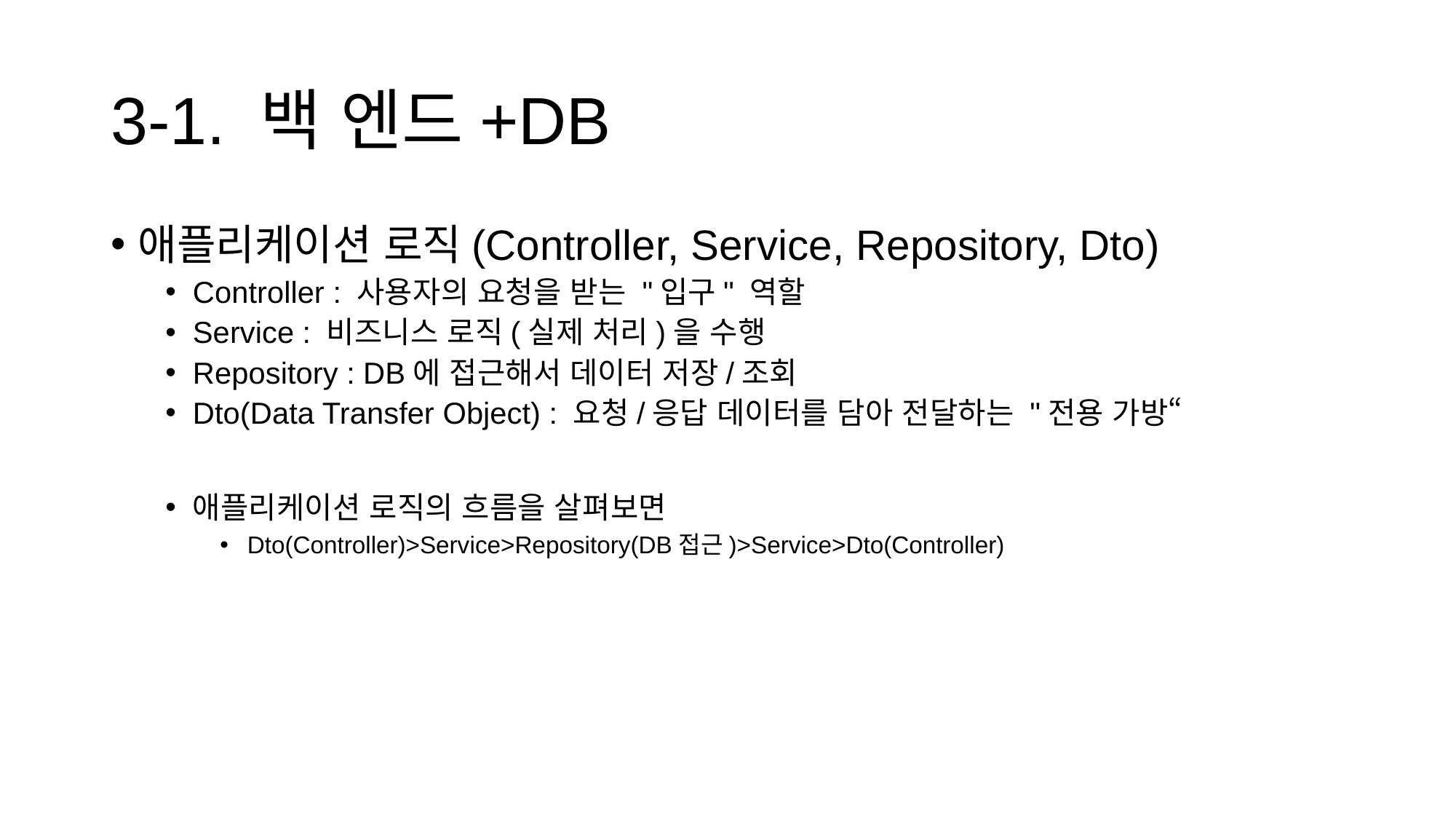

# 3-1. 백 엔드+DB
애플리케이션 로직(Controller, Service, Repository, Dto)
Controller : 사용자의 요청을 받는 "입구" 역할
Service : 비즈니스 로직(실제 처리)을 수행
Repository : DB에 접근해서 데이터 저장/조회
Dto(Data Transfer Object) : 요청/응답 데이터를 담아 전달하는 "전용 가방“

애플리케이션 로직의 흐름을 살펴보면
Dto(Controller)>Service>Repository(DB접근)>Service>Dto(Controller)